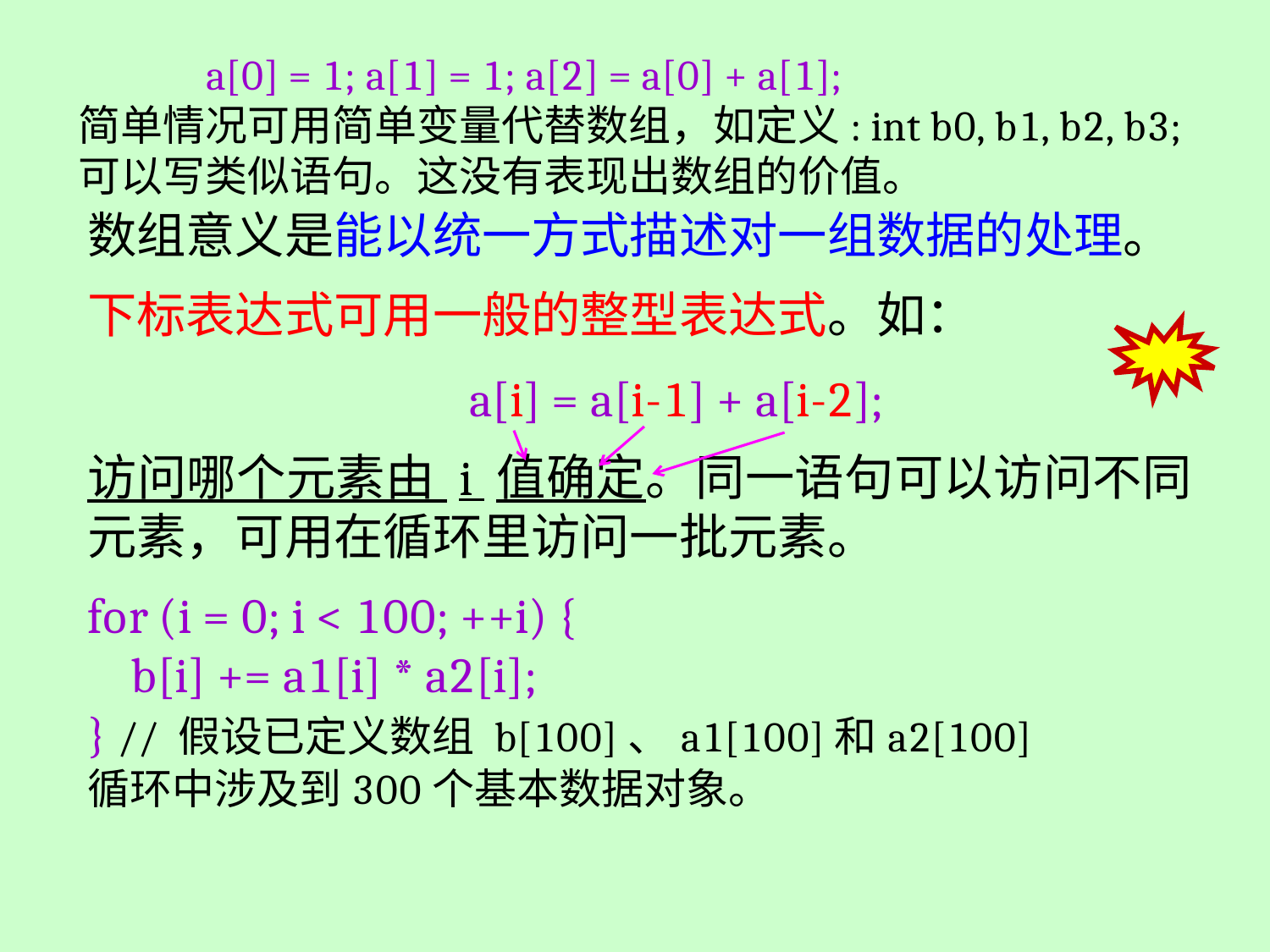

a[0] = 1; a[1] = 1; a[2] = a[0] + a[1];
简单情况可用简单变量代替数组，如定义: int b0, b1, b2, b3;
可以写类似语句。这没有表现出数组的价值。
数组意义是能以统一方式描述对一组数据的处理。
下标表达式可用一般的整型表达式。如：
			a[i] = a[i-1] + a[i-2];
访问哪个元素由 i 值确定。同一语句可以访问不同元素，可用在循环里访问一批元素。
for (i = 0; i < 100; ++i) {
    b[i] += a1[i] * a2[i];
} // 假设已定义数组 b[100]、a1[100]和a2[100]
循环中涉及到300个基本数据对象。

13